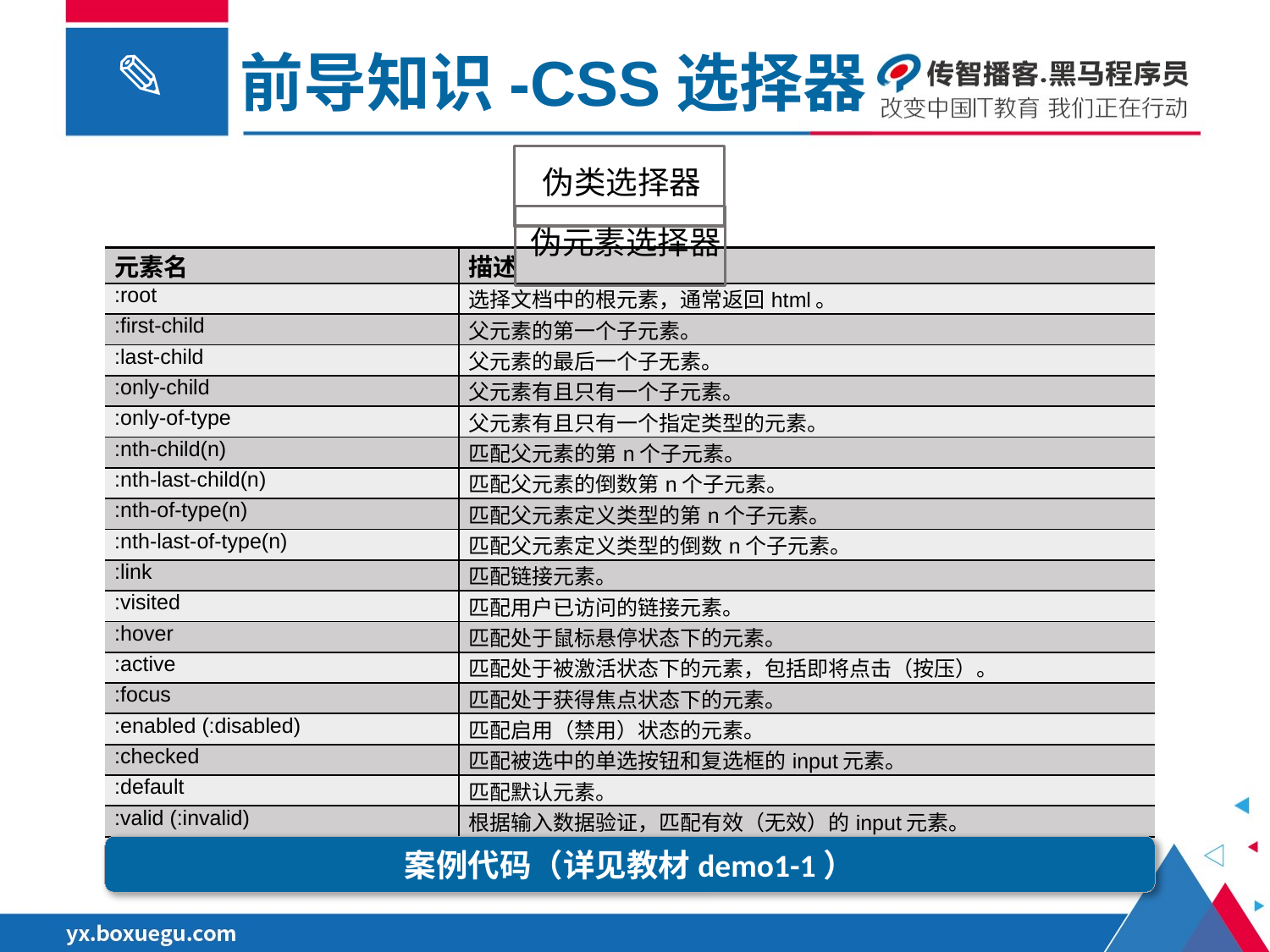

前导知识-CSS选择器

伪类选择器

伪元素选择器
| 元素名 | 描述 |
| --- | --- |
| :root | 选择文档中的根元素，通常返回html。 |
| :first-child | 父元素的第一个子元素。 |
| :last-child | 父元素的最后一个子无素。 |
| :only-child | 父元素有且只有一个子元素。 |
| :only-of-type | 父元素有且只有一个指定类型的元素。 |
| :nth-child(n) | 匹配父元素的第n个子元素。 |
| :nth-last-child(n) | 匹配父元素的倒数第n个子元素。 |
| :nth-of-type(n) | 匹配父元素定义类型的第n个子元素。 |
| :nth-last-of-type(n) | 匹配父元素定义类型的倒数n个子元素。 |
| :link | 匹配链接元素。 |
| :visited | 匹配用户已访问的链接元素。 |
| :hover | 匹配处于鼠标悬停状态下的元素。 |
| :active | 匹配处于被激活状态下的元素，包括即将点击（按压）。 |
| :focus | 匹配处于获得焦点状态下的元素。 |
| :enabled (:disabled) | 匹配启用（禁用）状态的元素。 |
| :checked | 匹配被选中的单选按钮和复选框的input元素。 |
| :default | 匹配默认元素。 |
| :valid (:invalid) | 根据输入数据验证，匹配有效（无效）的input元素。 |
| :in-range (out-of-range) | 匹配在指定范围之内（之外）受限的input元素。 |
| 元素名 | 描述 |
| --- | --- |
| ::first-line | 匹配文本块的首行。如p::first-line表示选中p元素的首行。 |
| ::first-letter | 匹配文本内容的首字母。 |
| ::before | 在选中元素的内容之前插入内容。 |
| ::after | 在选中元素的内容之后插入内容。 |
案例代码（详见教材demo1-1）